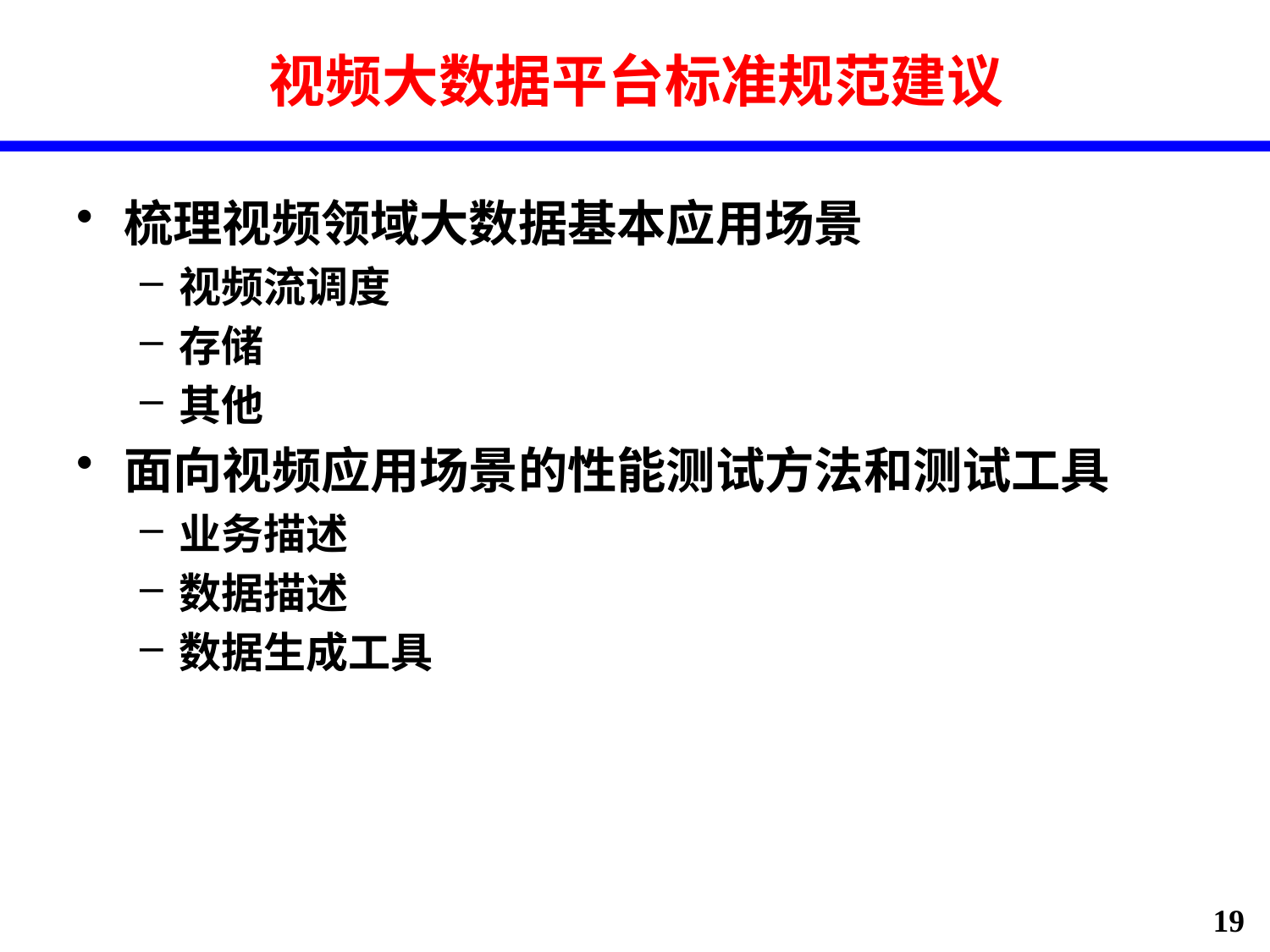

# 视频大数据平台标准规范建议
梳理视频领域大数据基本应用场景
视频流调度
存储
其他
面向视频应用场景的性能测试方法和测试工具
业务描述
数据描述
数据生成工具